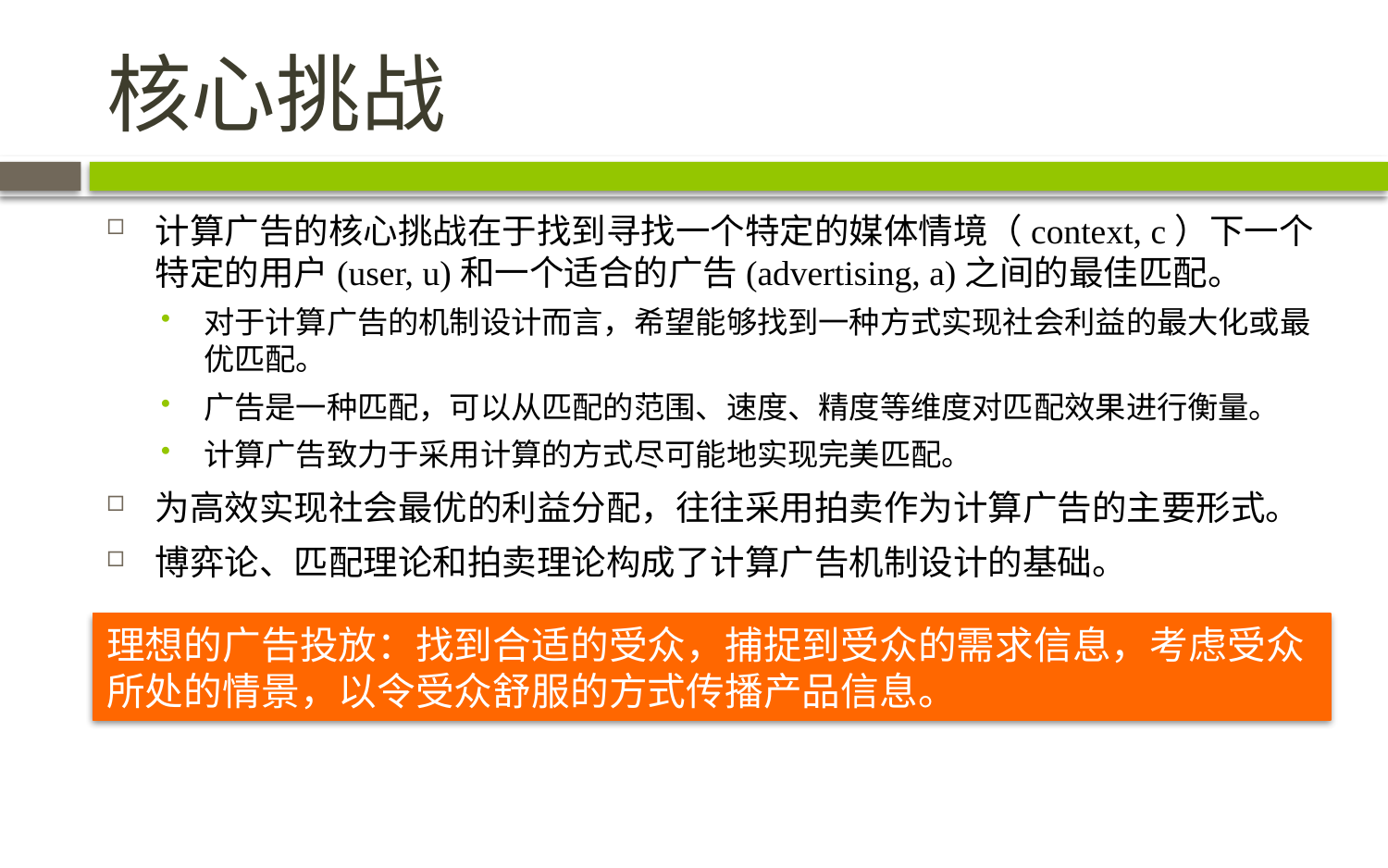

# 核心挑战
计算广告的核心挑战在于找到寻找一个特定的媒体情境（context, c）下一个特定的用户(user, u)和一个适合的广告(advertising, a)之间的最佳匹配。
对于计算广告的机制设计而言，希望能够找到一种方式实现社会利益的最大化或最优匹配。
广告是一种匹配，可以从匹配的范围、速度、精度等维度对匹配效果进行衡量。
计算广告致力于采用计算的方式尽可能地实现完美匹配。
为高效实现社会最优的利益分配，往往采用拍卖作为计算广告的主要形式。
博弈论、匹配理论和拍卖理论构成了计算广告机制设计的基础。
理想的广告投放：找到合适的受众，捕捉到受众的需求信息，考虑受众所处的情景，以令受众舒服的方式传播产品信息。